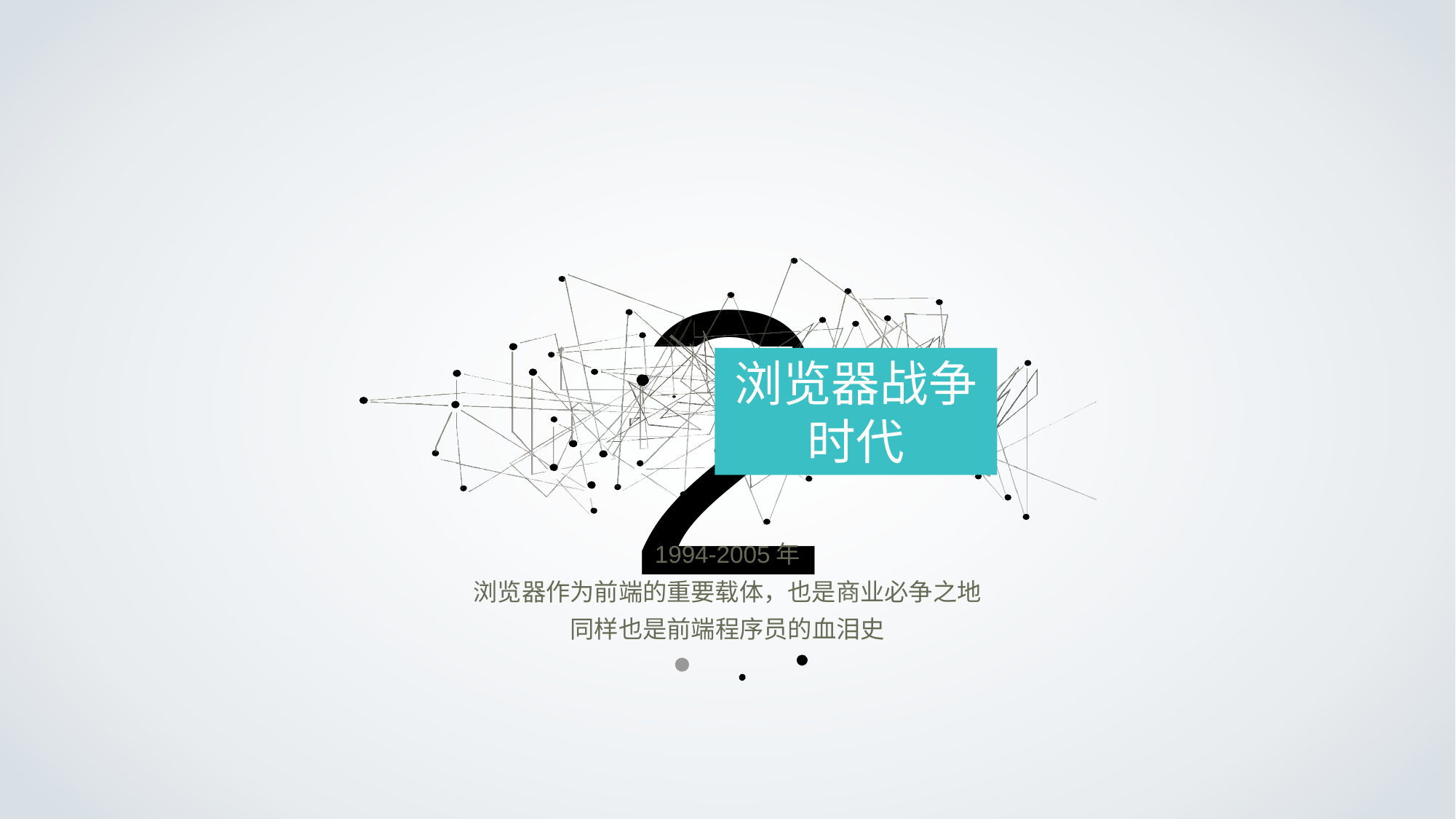

2

浏览器战争时代
1994-2005年
浏览器作为前端的重要载体，也是商业必争之地
同样也是前端程序员的血泪史